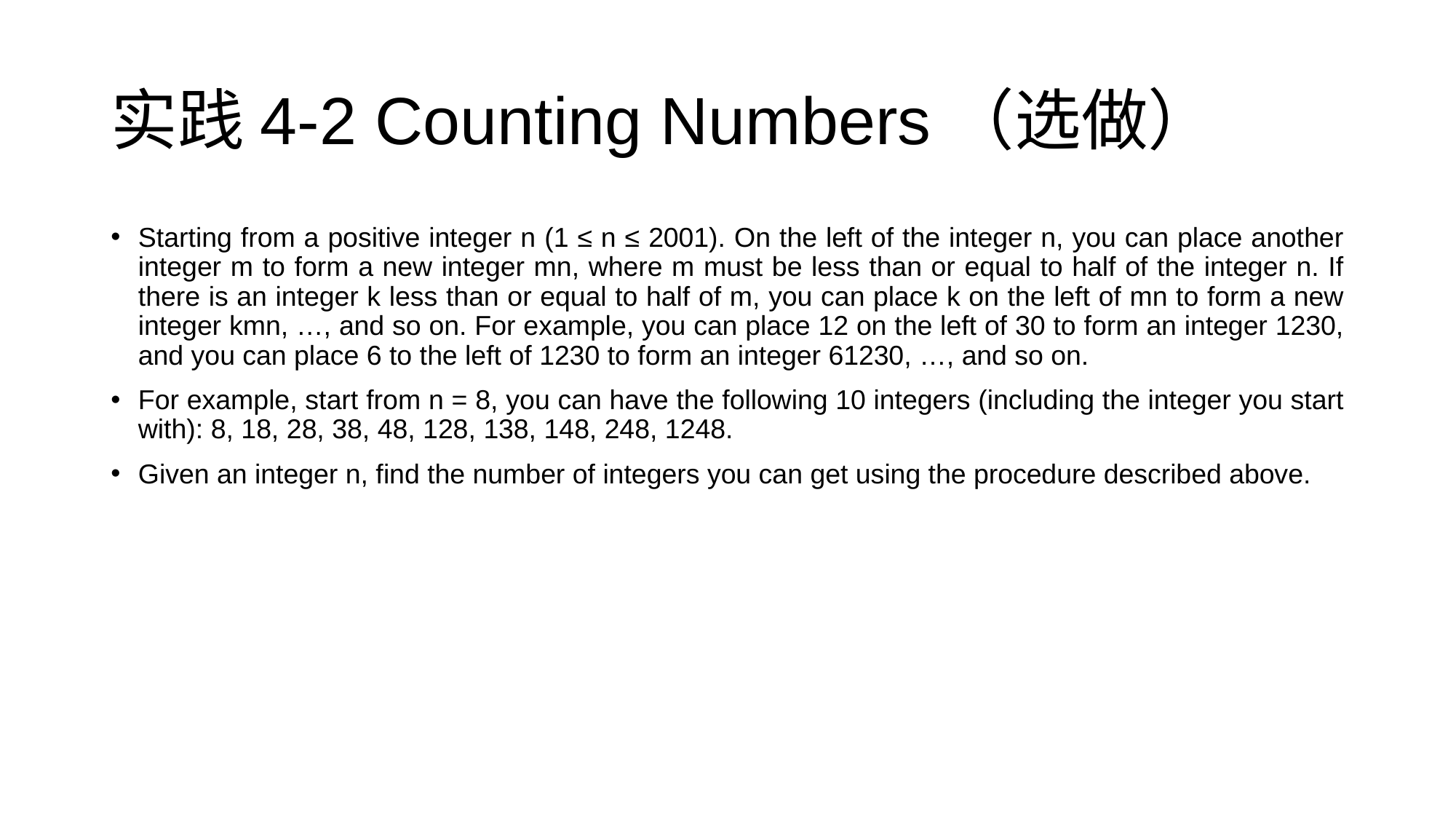

# 实践4-2 Counting Numbers（选做）
Starting from a positive integer n (1 ≤ n ≤ 2001). On the left of the integer n, you can place another integer m to form a new integer mn, where m must be less than or equal to half of the integer n. If there is an integer k less than or equal to half of m, you can place k on the left of mn to form a new integer kmn, …, and so on. For example, you can place 12 on the left of 30 to form an integer 1230, and you can place 6 to the left of 1230 to form an integer 61230, …, and so on.
For example, start from n = 8, you can have the following 10 integers (including the integer you start with): 8, 18, 28, 38, 48, 128, 138, 148, 248, 1248.
Given an integer n, find the number of integers you can get using the procedure described above.